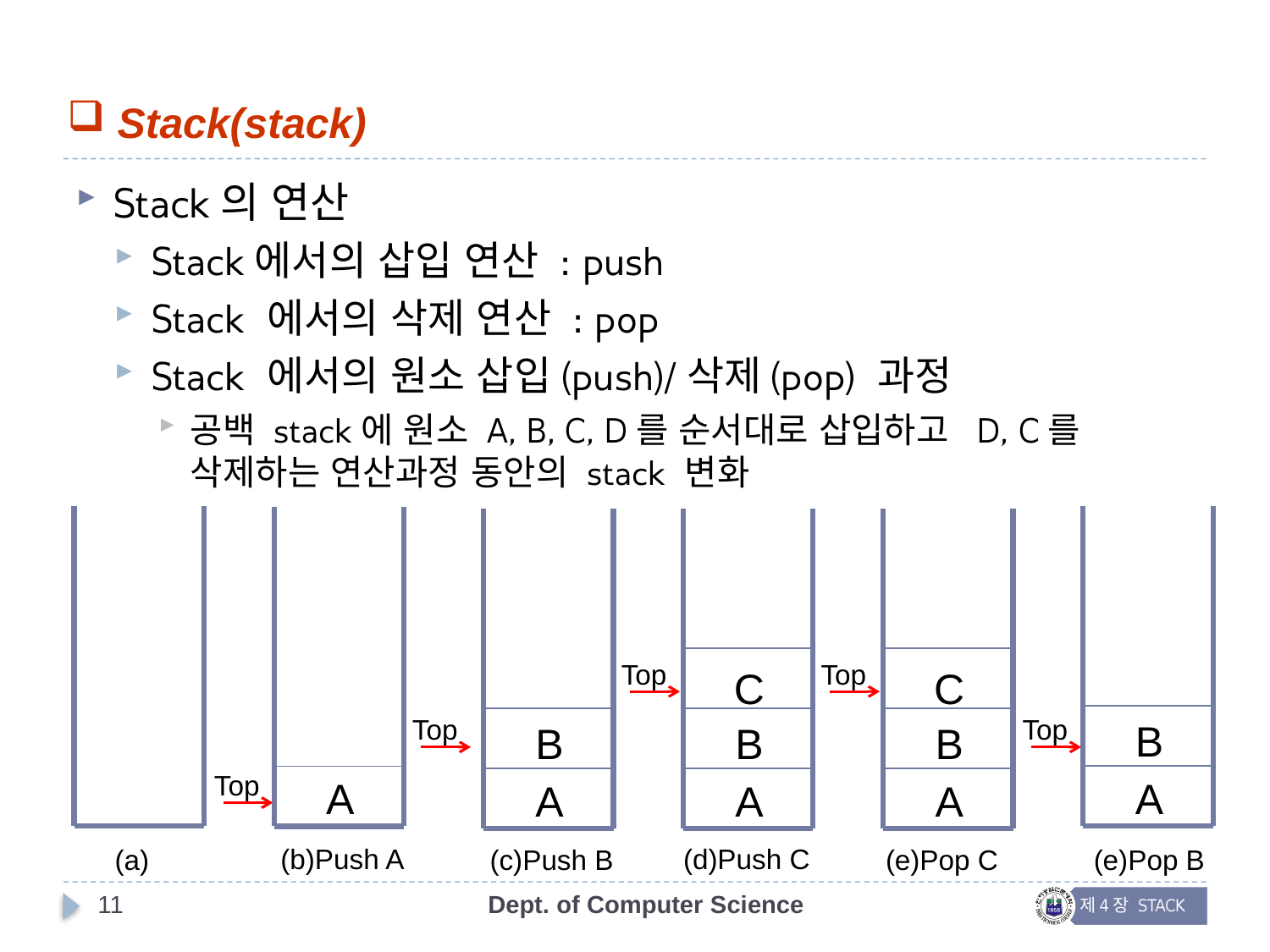

Stack(stack)
Stack의 연산
Stack에서의 삽입 연산 : push
Stack 에서의 삭제 연산 : pop
Stack 에서의 원소 삽입(push)/삭제(pop) 과정
공백 stack에 원소 A, B, C, D를 순서대로 삽입하고  D, C를 삭제하는 연산과정 동안의 stack 변화

Top

Top

C
C
Top

Top

B
B
B
B
Top

A
A
A
A
A
(b)Push A
(d)Push C
(a)
(c)Push B
(e)Pop C
(e)Pop B
11
Dept. of Computer Science